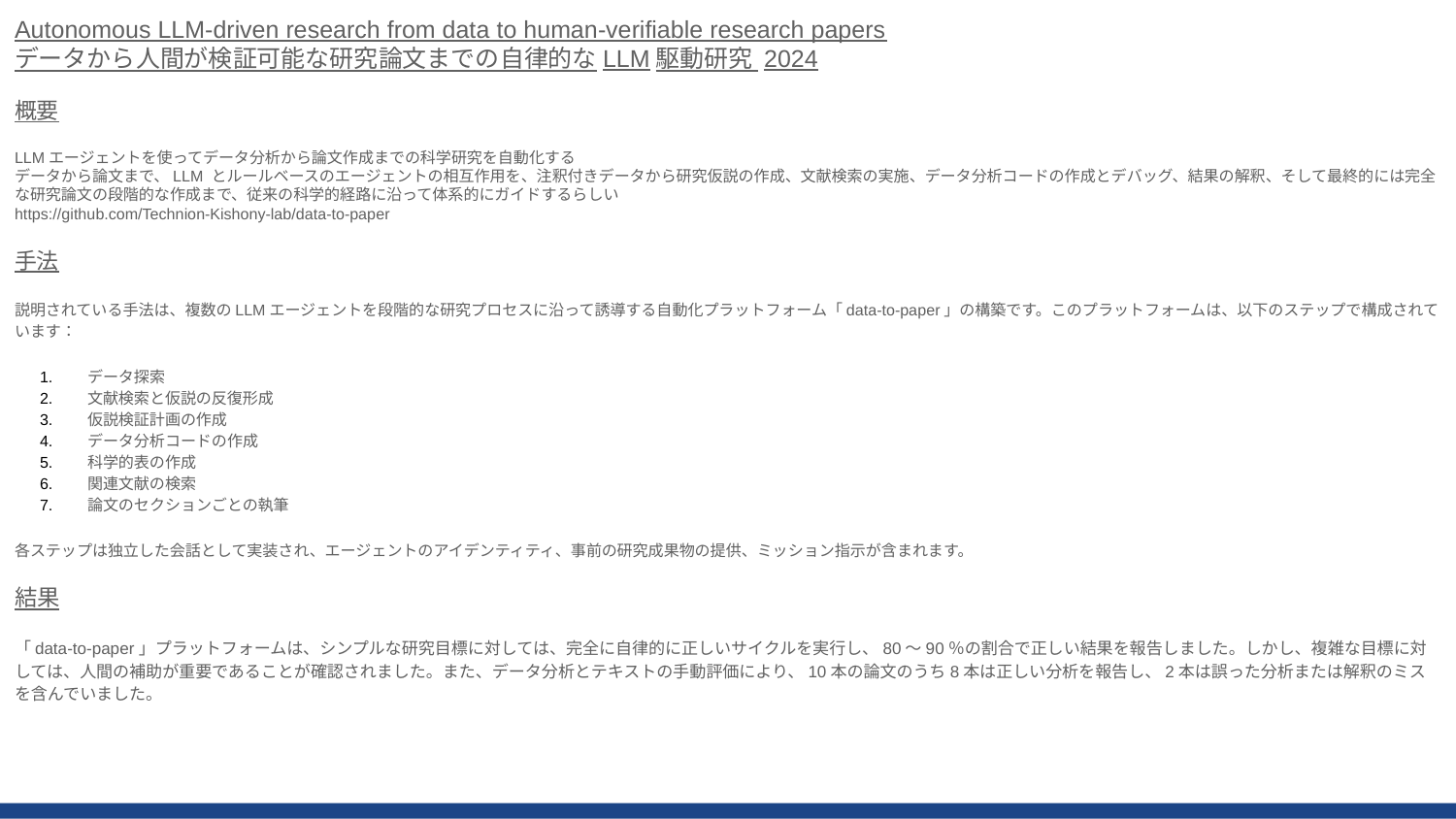

Autonomous LLM-driven research from data to human-verifiable research papers
データから人間が検証可能な研究論文までの自律的なLLM駆動研究 2024
概要
LLMエージェントを使ってデータ分析から論文作成までの科学研究を自動化する
データから論文まで、LLM とルールベースのエージェントの相互作用を、注釈付きデータから研究仮説の作成、文献検索の実施、データ分析コードの作成とデバッグ、結果の解釈、そして最終的には完全な研究論文の段階的な作成まで、従来の科学的経路に沿って体系的にガイドするらしい
https://github.com/Technion-Kishony-lab/data-to-paper
手法
説明されている手法は、複数のLLMエージェントを段階的な研究プロセスに沿って誘導する自動化プラットフォーム「data-to-paper」の構築です。このプラットフォームは、以下のステップで構成されています：
データ探索
文献検索と仮説の反復形成
仮説検証計画の作成
データ分析コードの作成
科学的表の作成
関連文献の検索
論文のセクションごとの執筆
各ステップは独立した会話として実装され、エージェントのアイデンティティ、事前の研究成果物の提供、ミッション指示が含まれます。
結果
「data-to-paper」プラットフォームは、シンプルな研究目標に対しては、完全に自律的に正しいサイクルを実行し、80〜90％の割合で正しい結果を報告しました。しかし、複雑な目標に対しては、人間の補助が重要であることが確認されました。また、データ分析とテキストの手動評価により、10本の論文のうち8本は正しい分析を報告し、2本は誤った分析または解釈のミスを含んでいました。